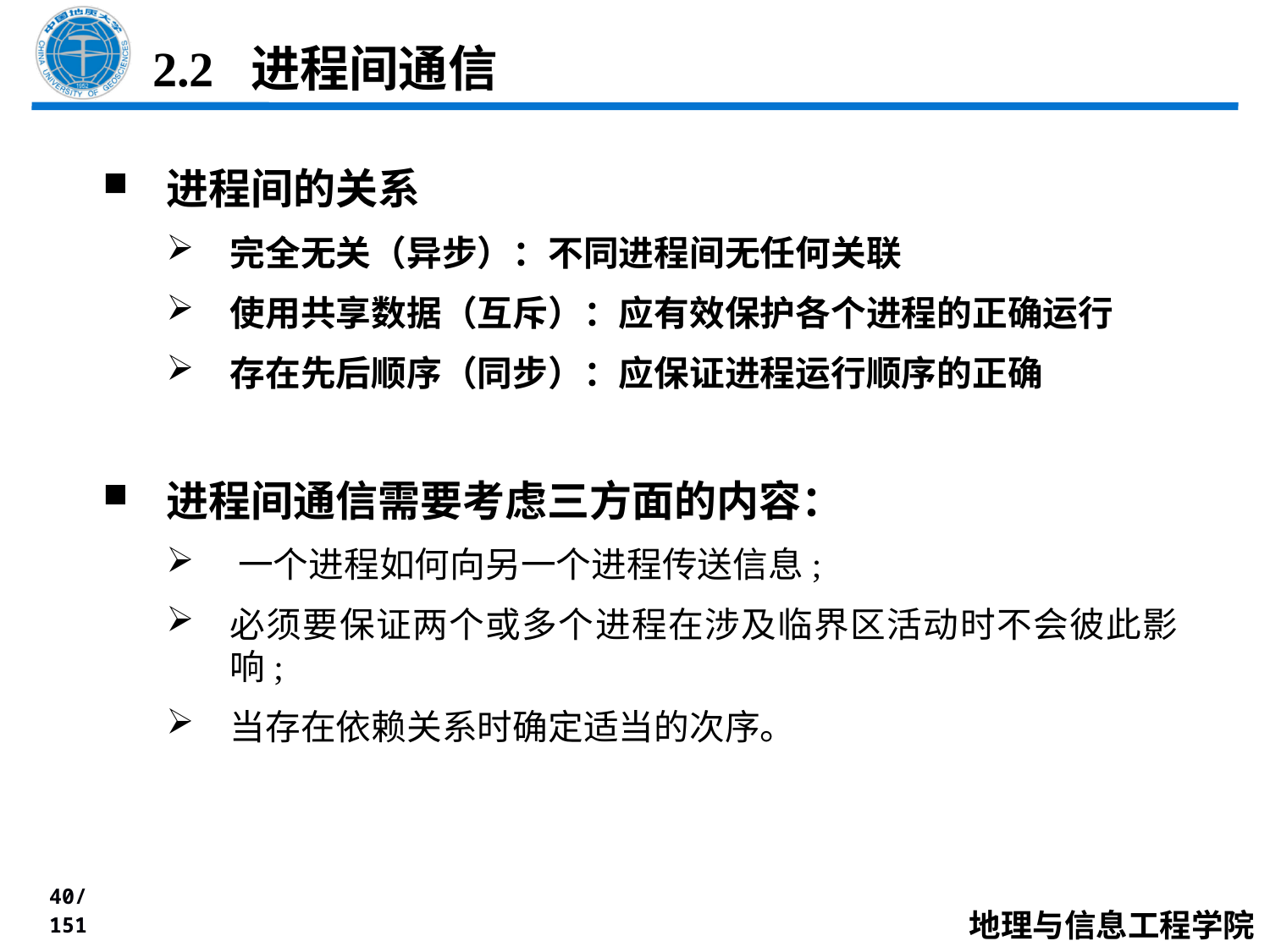

2.2  进程间通信
进程间的关系
完全无关（异步）：不同进程间无任何关联
使用共享数据（互斥）：应有效保护各个进程的正确运行
存在先后顺序（同步）：应保证进程运行顺序的正确

进程间通信需要考虑三方面的内容：
一个进程如何向另一个进程传送信息;
必须要保证两个或多个进程在涉及临界区活动时不会彼此影响;
当存在依赖关系时确定适当的次序。